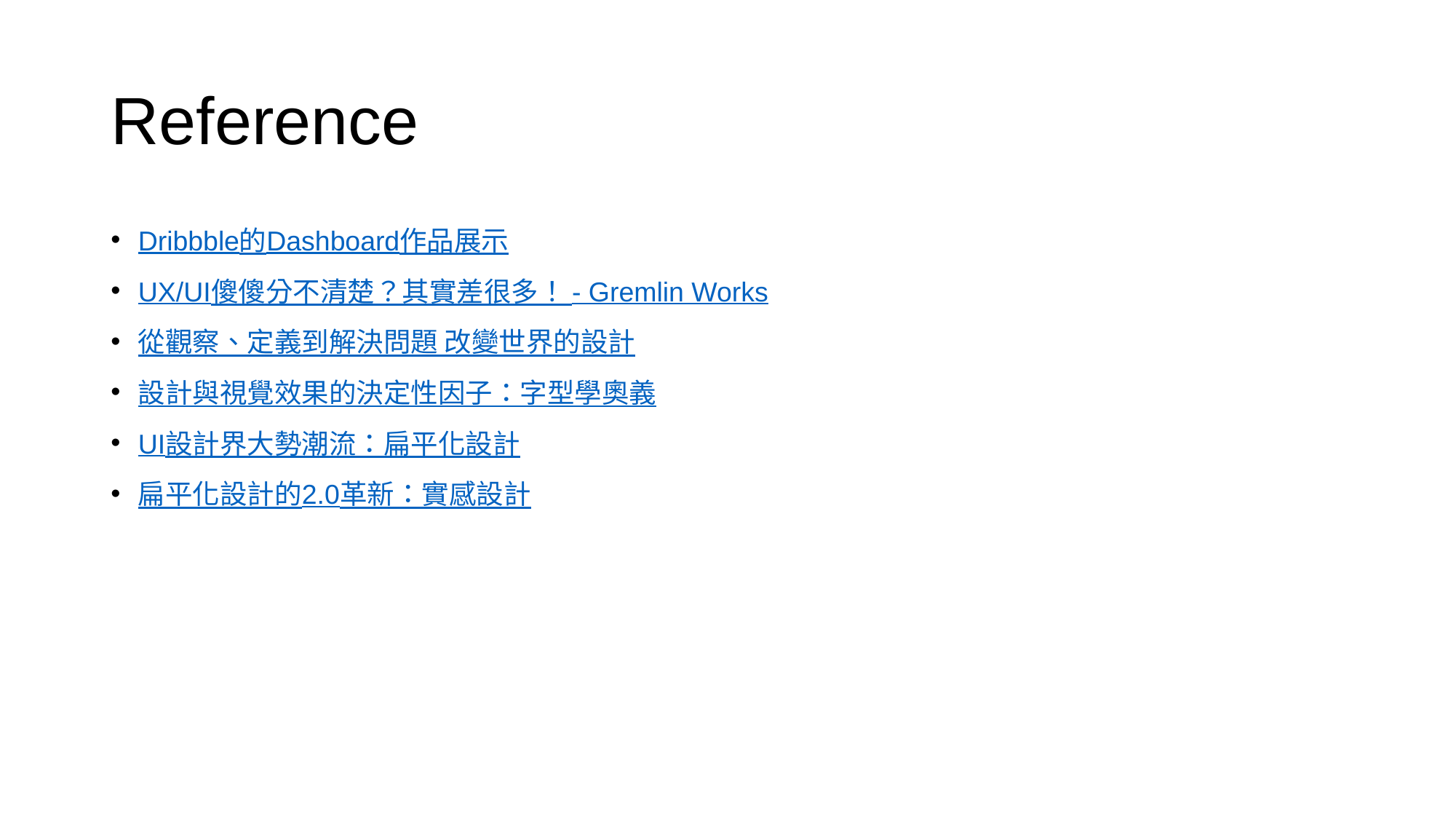

# Reference
Dribbble的Dashboard作品展示
UX/UI傻傻分不清楚？其實差很多！ - Gremlin Works
從觀察、定義到解決問題 改變世界的設計
設計與視覺效果的決定性因子：字型學奧義
UI設計界大勢潮流：扁平化設計
扁平化設計的2.0革新：實感設計